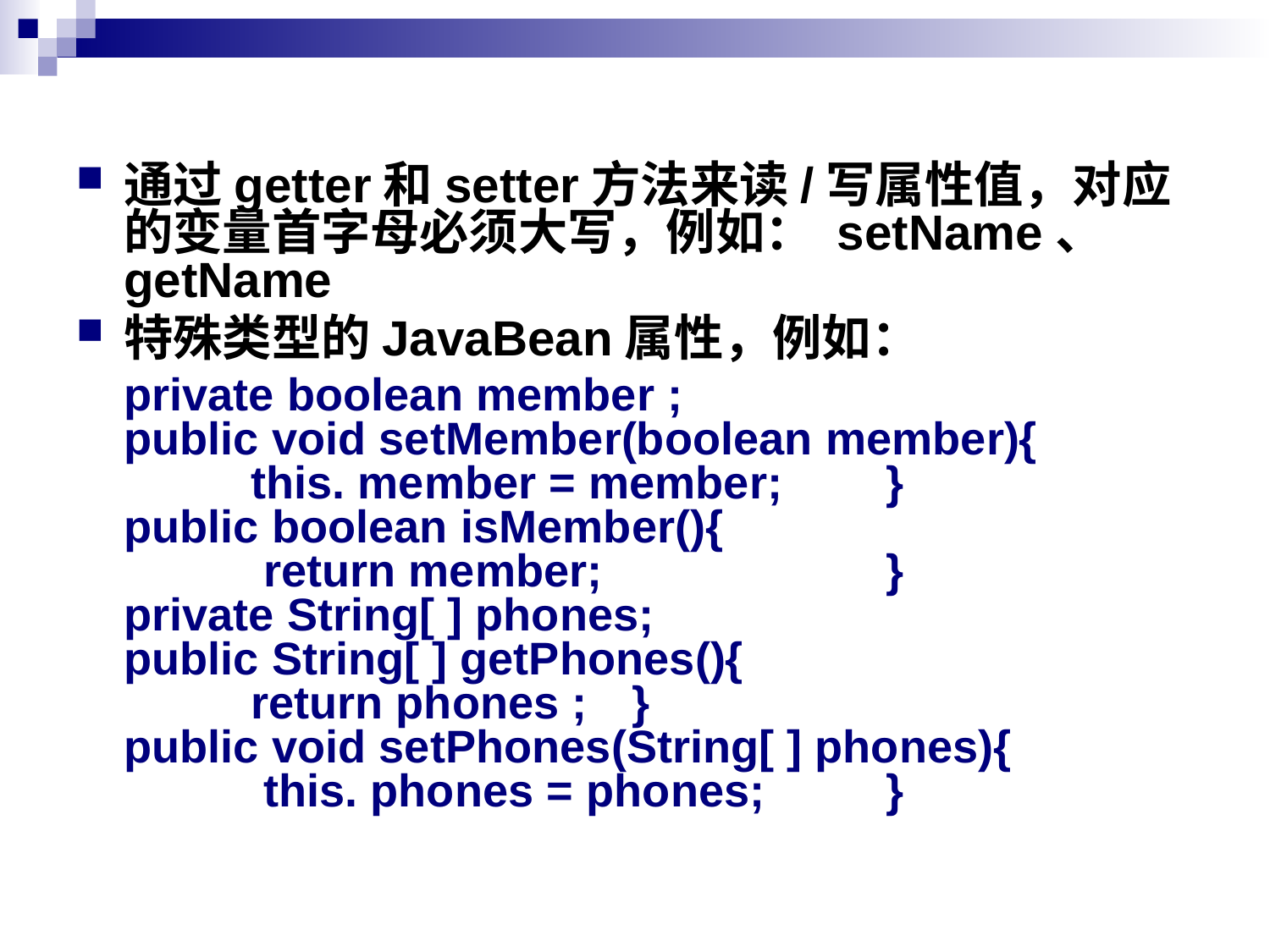

通过getter和setter方法来读/写属性值，对应的变量首字母必须大写，例如： setName、 getName
特殊类型的JavaBean属性，例如：
	private boolean member ;
	public void setMember(boolean member){
		this. member = member;	}
	public boolean isMember(){
		 return member;  			}
	private String[ ] phones;
	public String[ ] getPhones(){
		return phones ;	}
	public void setPhones(String[ ] phones){
		 this. phones = phones; 	}
6